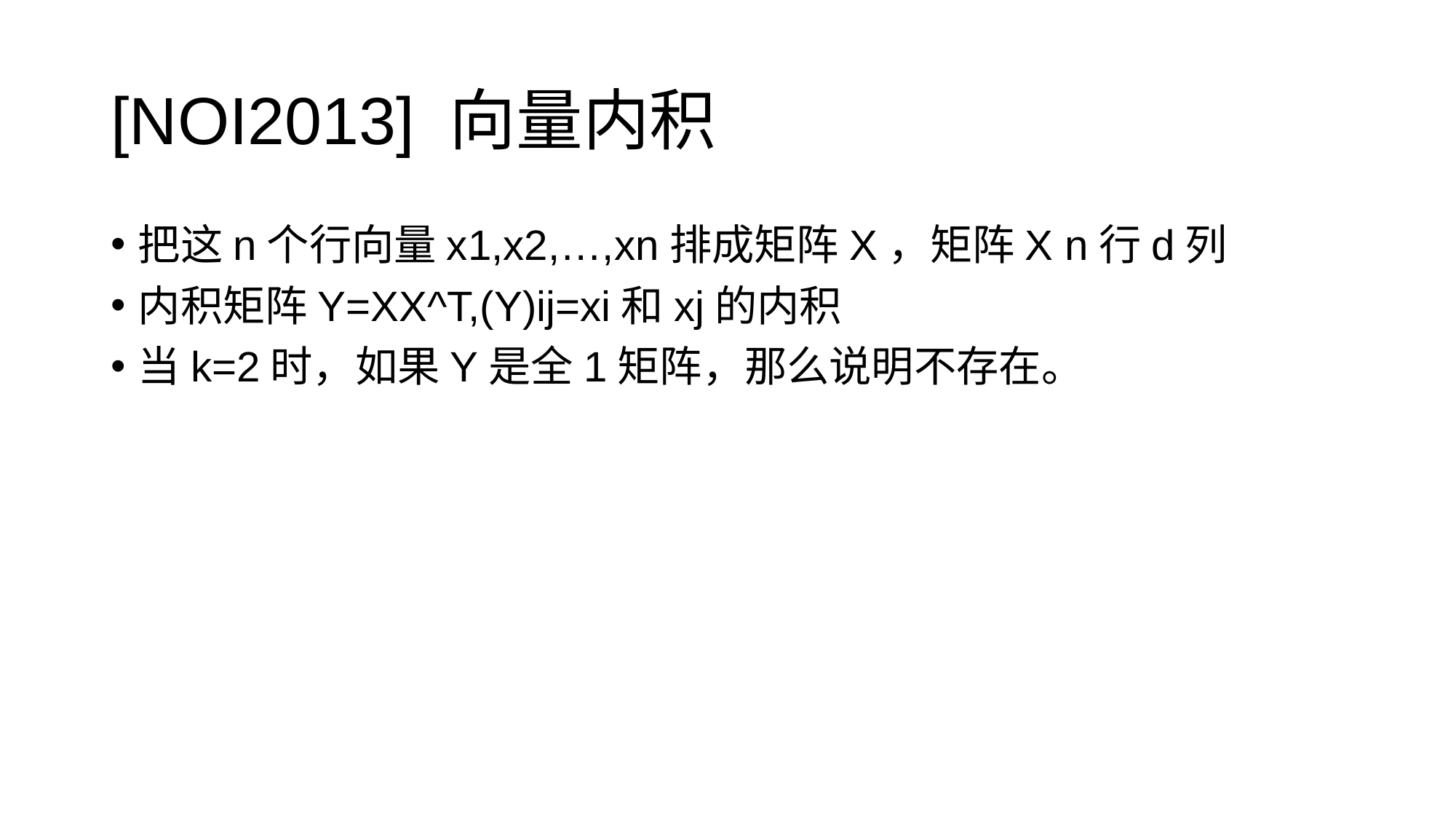

# [NOI2013] 向量内积
把这n个行向量x1,x2,…,xn排成矩阵X，矩阵X n行d列
内积矩阵Y=XX^T,(Y)ij=xi和xj的内积
当k=2时，如果Y是全1矩阵，那么说明不存在。